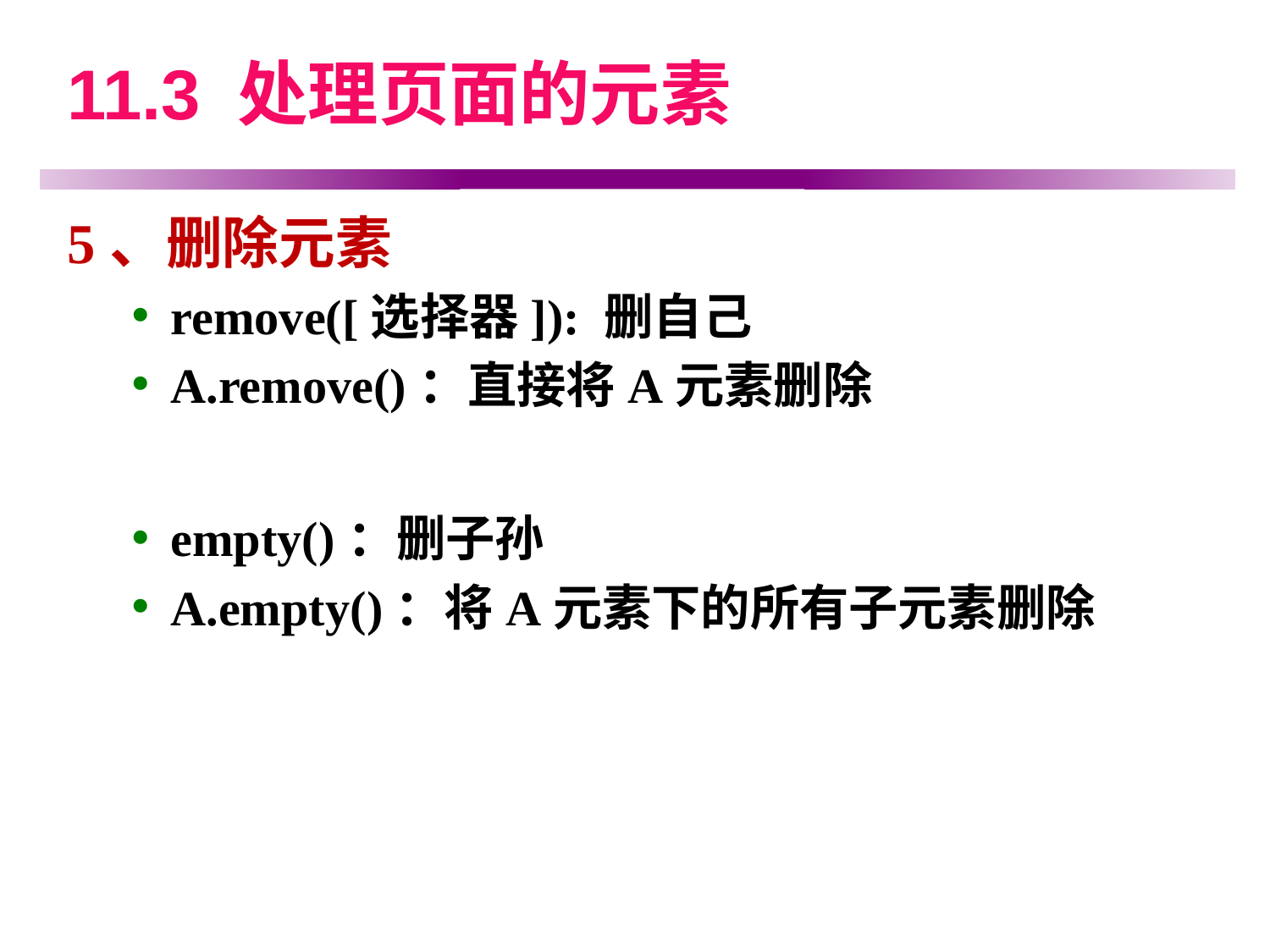

# 11.3 处理页面的元素
5、删除元素
remove([选择器]): 删自己
A.remove()：直接将A元素删除

empty()：删子孙
A.empty()：将A元素下的所有子元素删除